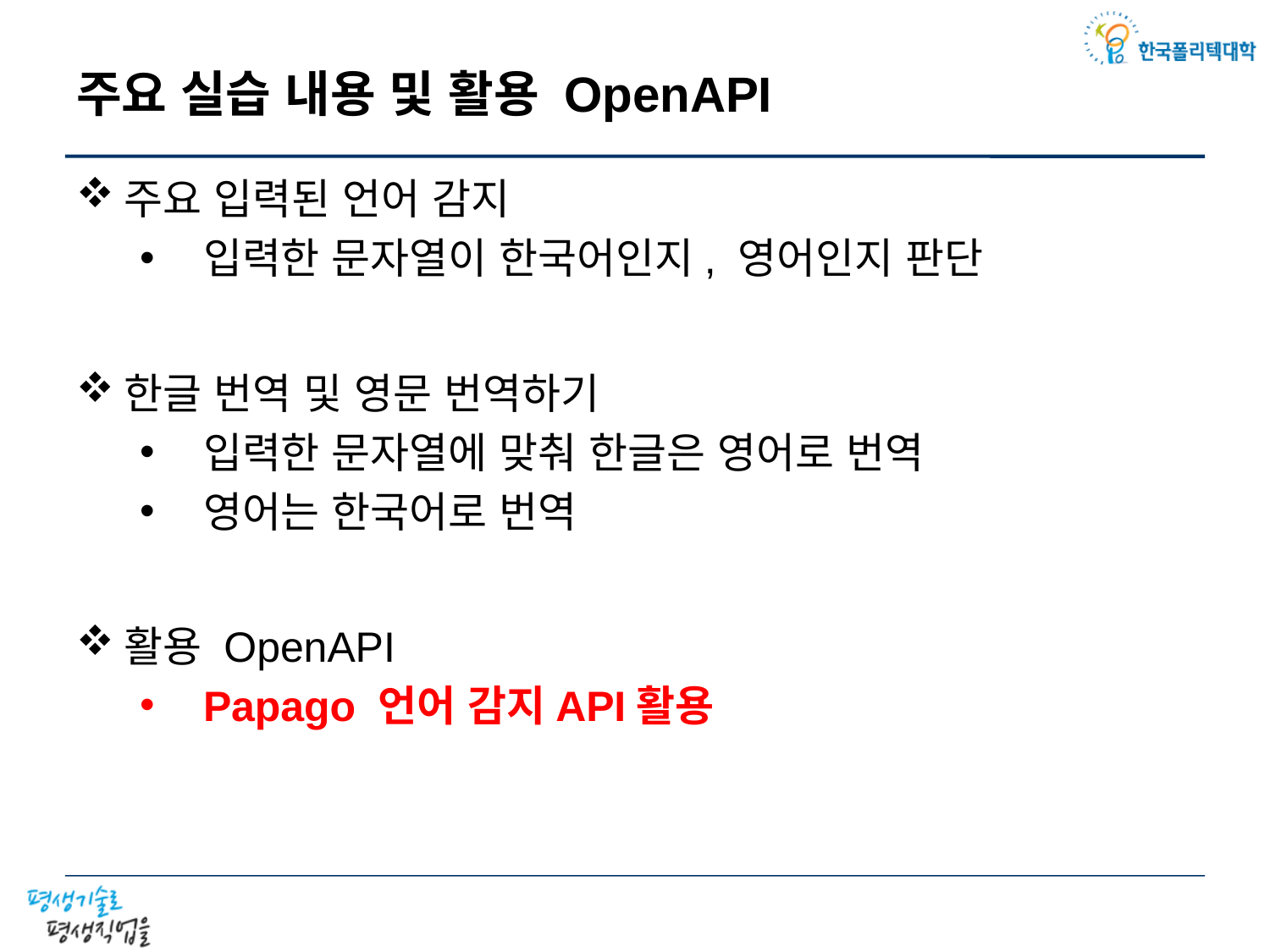

# 주요 실습 내용 및 활용 OpenAPI
주요 입력된 언어 감지
입력한 문자열이 한국어인지, 영어인지 판단

한글 번역 및 영문 번역하기
입력한 문자열에 맞춰 한글은 영어로 번역
영어는 한국어로 번역

활용 OpenAPI
Papago 언어 감지API활용